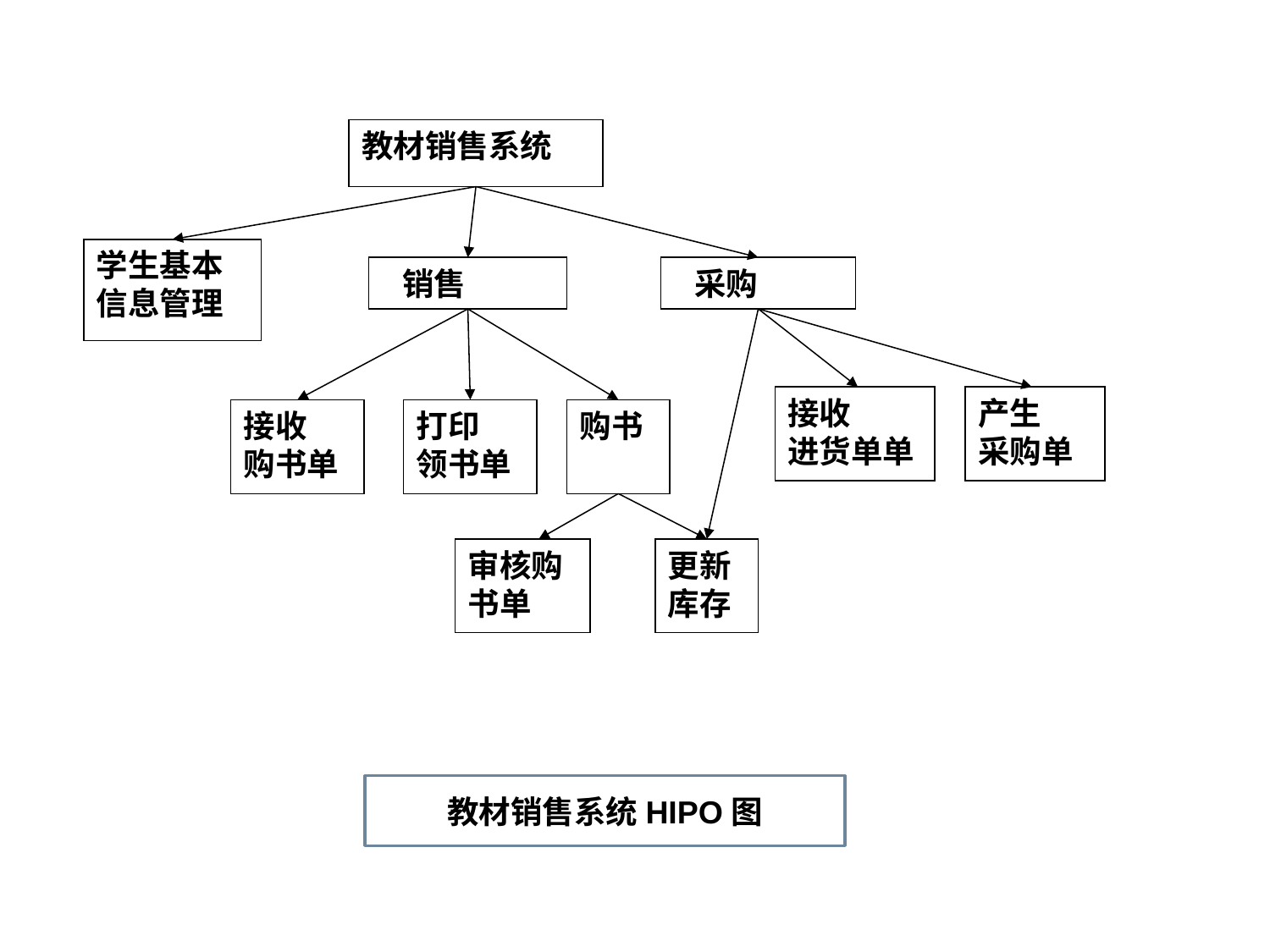

教材销售系统

学生基本
信息管理
销售
采购

接收
进货单单
产生
采购单
接收
购书单
打印
领书单
购书

审核购书单
更新库存
教材销售系统HIPO图